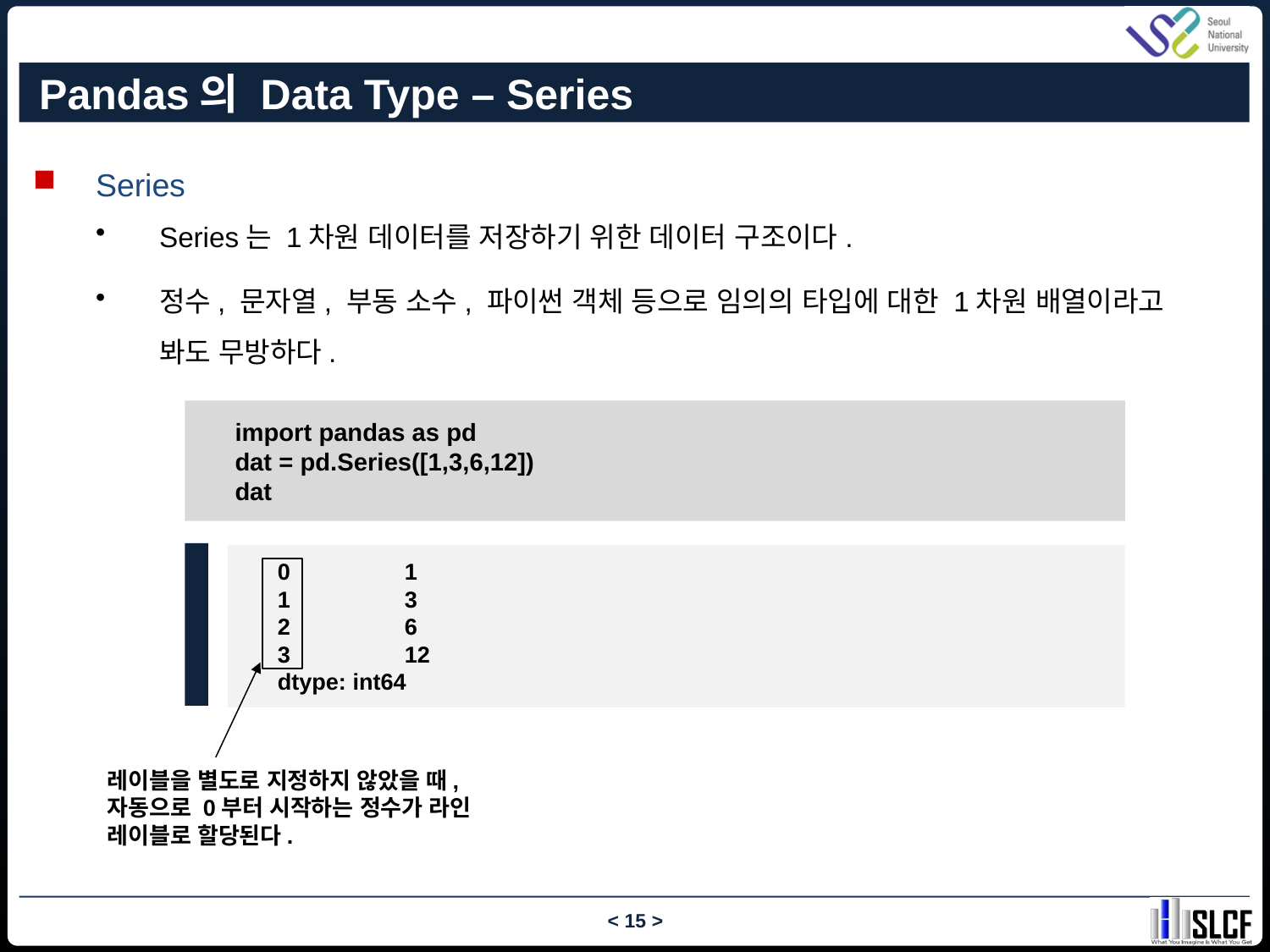

# Pandas의 Data Type – Series
Series
Series는 1차원 데이터를 저장하기 위한 데이터 구조이다.
정수, 문자열, 부동 소수, 파이썬 객체 등으로 임의의 타입에 대한 1차원 배열이라고 봐도 무방하다.

import pandas as pd
dat = pd.Series([1,3,6,12])
dat

0 	1
1 	3
2 	6
3 	12
dtype: int64

레이블을 별도로 지정하지 않았을 때, 자동으로 0부터 시작하는 정수가 라인 레이블로 할당된다.